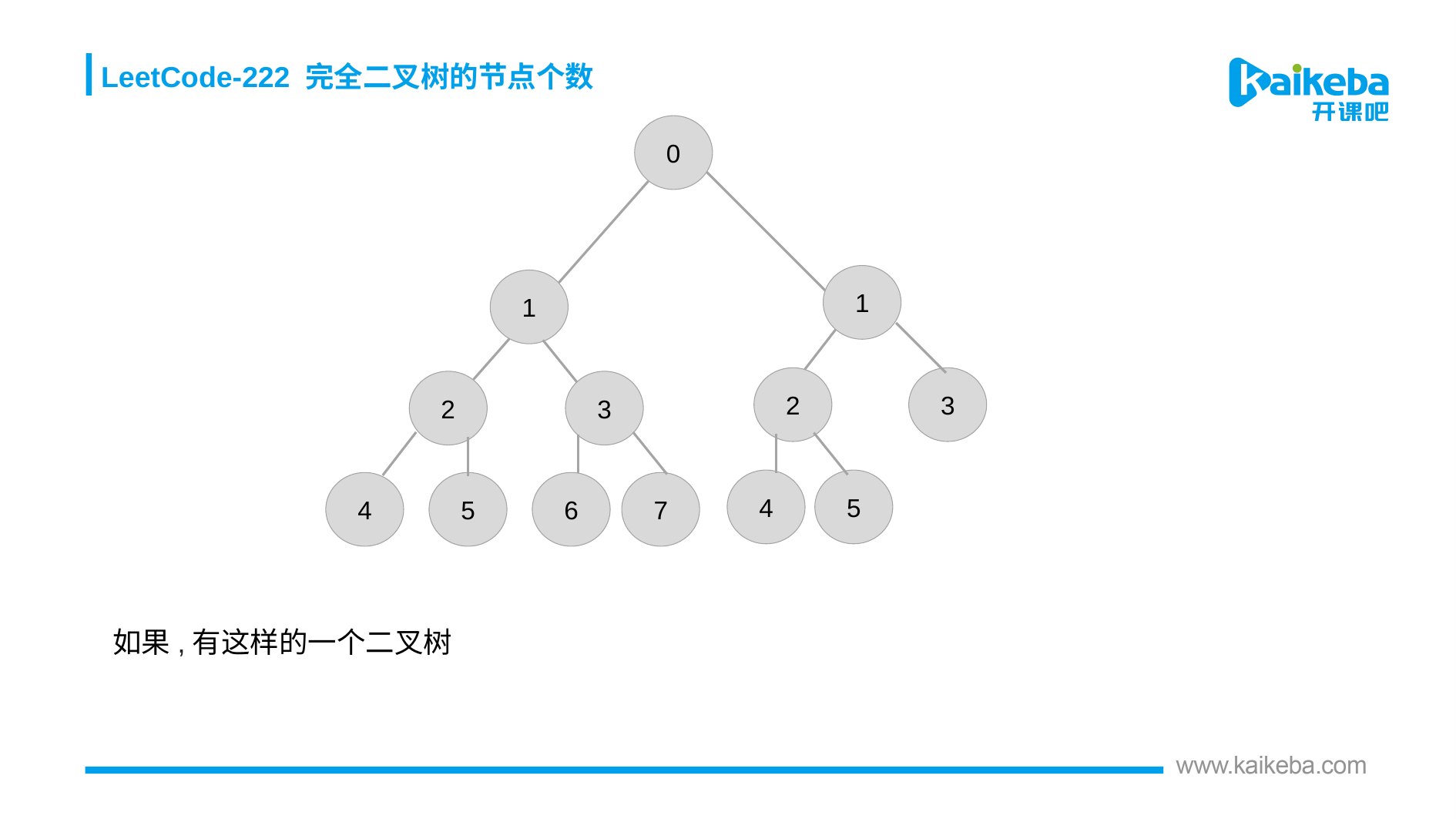

LeetCode-222 完全二叉树的节点个数

0

1

1

2

3

2

3

4

5

4

5

6

7
如果,有这样的一个二叉树